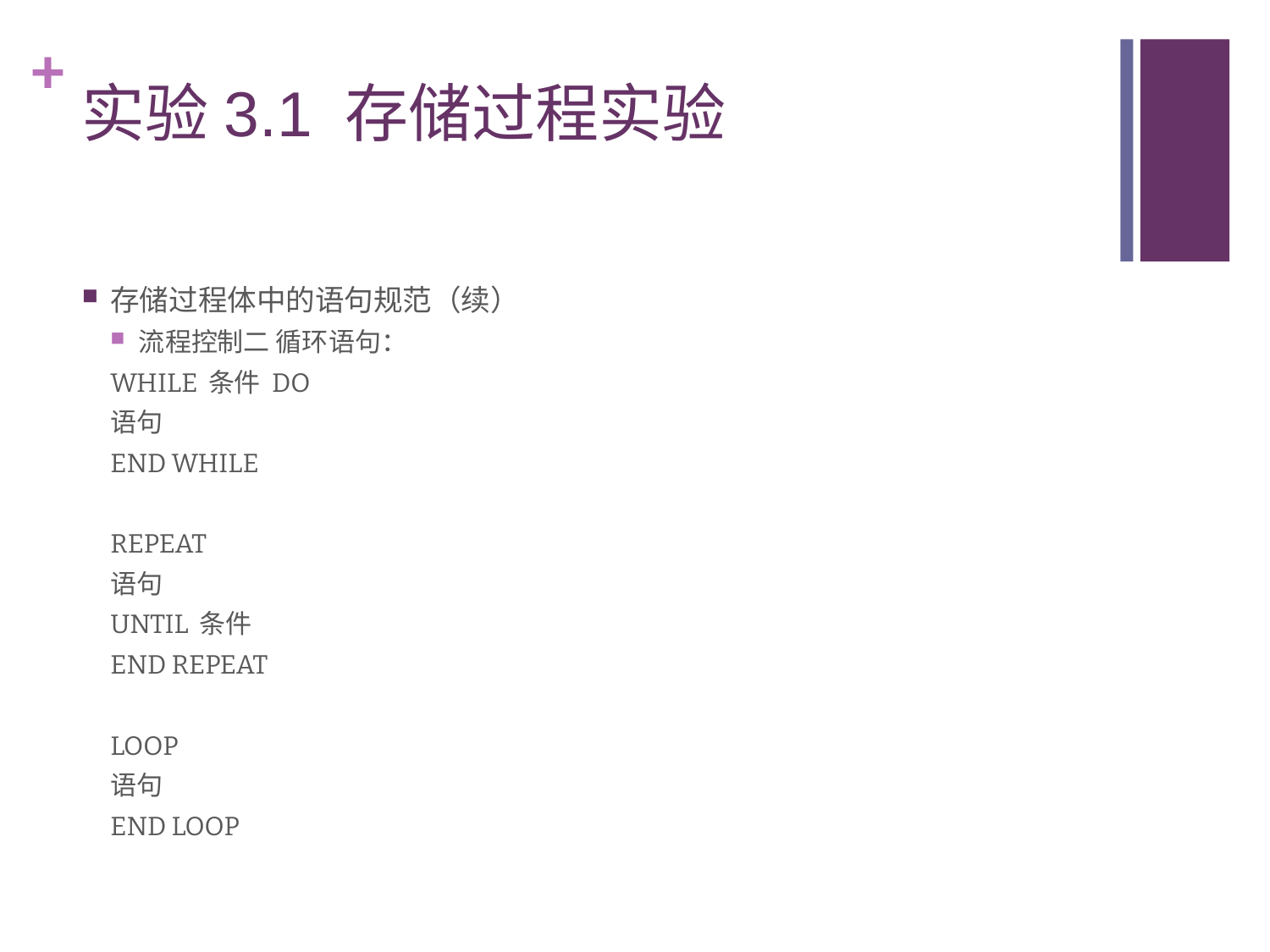

# 实验3.1 存储过程实验
存储过程体中的语句规范（续）
流程控制二 循环语句：
WHILE 条件 DO
	语句
END WHILE

REPEAT
	语句
	UNTIL 条件
END REPEAT

LOOP
	语句
END LOOP